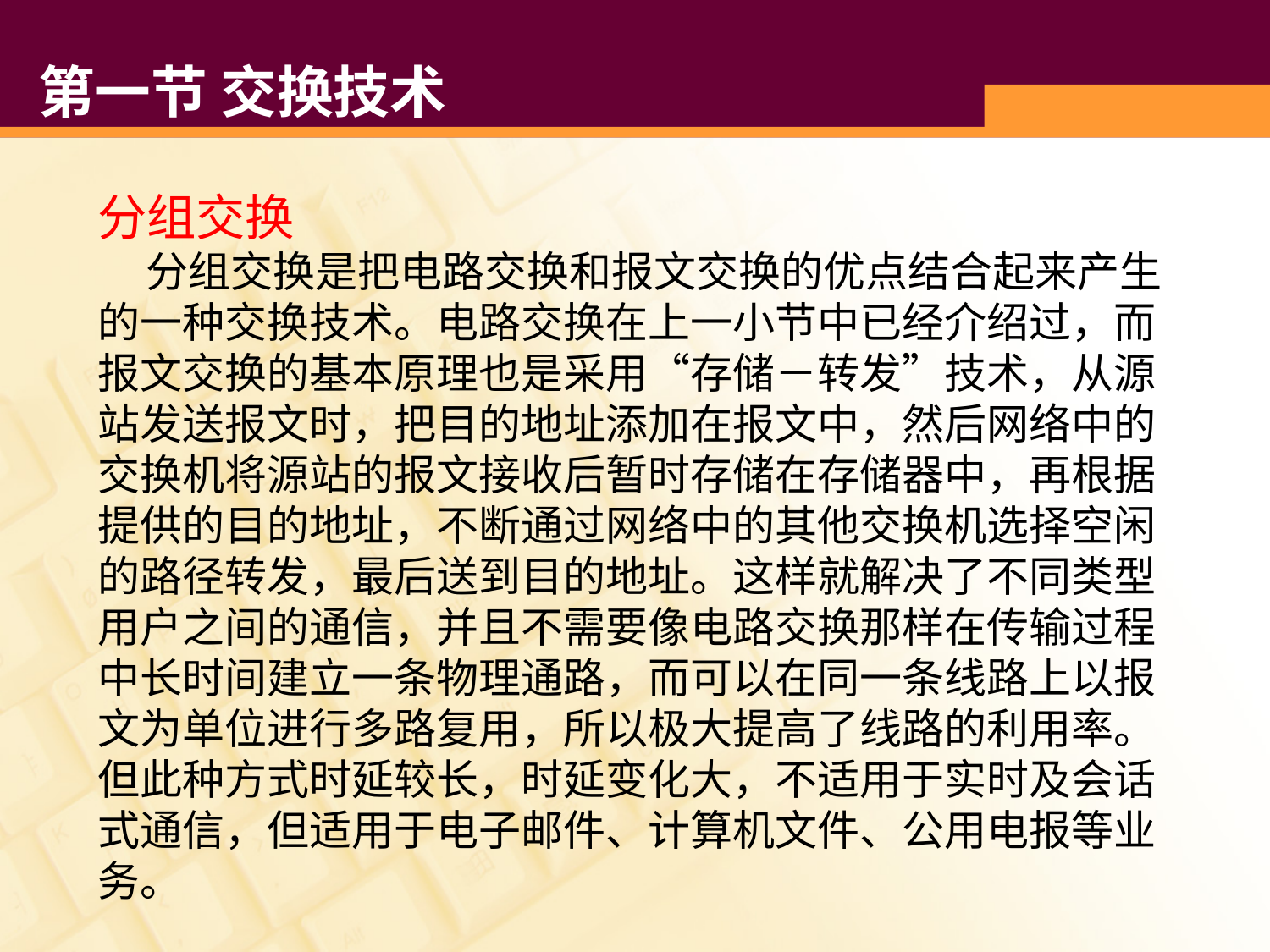

# 第一节 交换技术
分组交换
    分组交换是把电路交换和报文交换的优点结合起来产生的一种交换技术。电路交换在上一小节中已经介绍过，而报文交换的基本原理也是采用“存储－转发”技术，从源站发送报文时，把目的地址添加在报文中，然后网络中的交换机将源站的报文接收后暂时存储在存储器中，再根据提供的目的地址，不断通过网络中的其他交换机选择空闲的路径转发，最后送到目的地址。这样就解决了不同类型用户之间的通信，并且不需要像电路交换那样在传输过程中长时间建立一条物理通路，而可以在同一条线路上以报文为单位进行多路复用，所以极大提高了线路的利用率。但此种方式时延较长，时延变化大，不适用于实时及会话式通信，但适用于电子邮件、计算机文件、公用电报等业务。